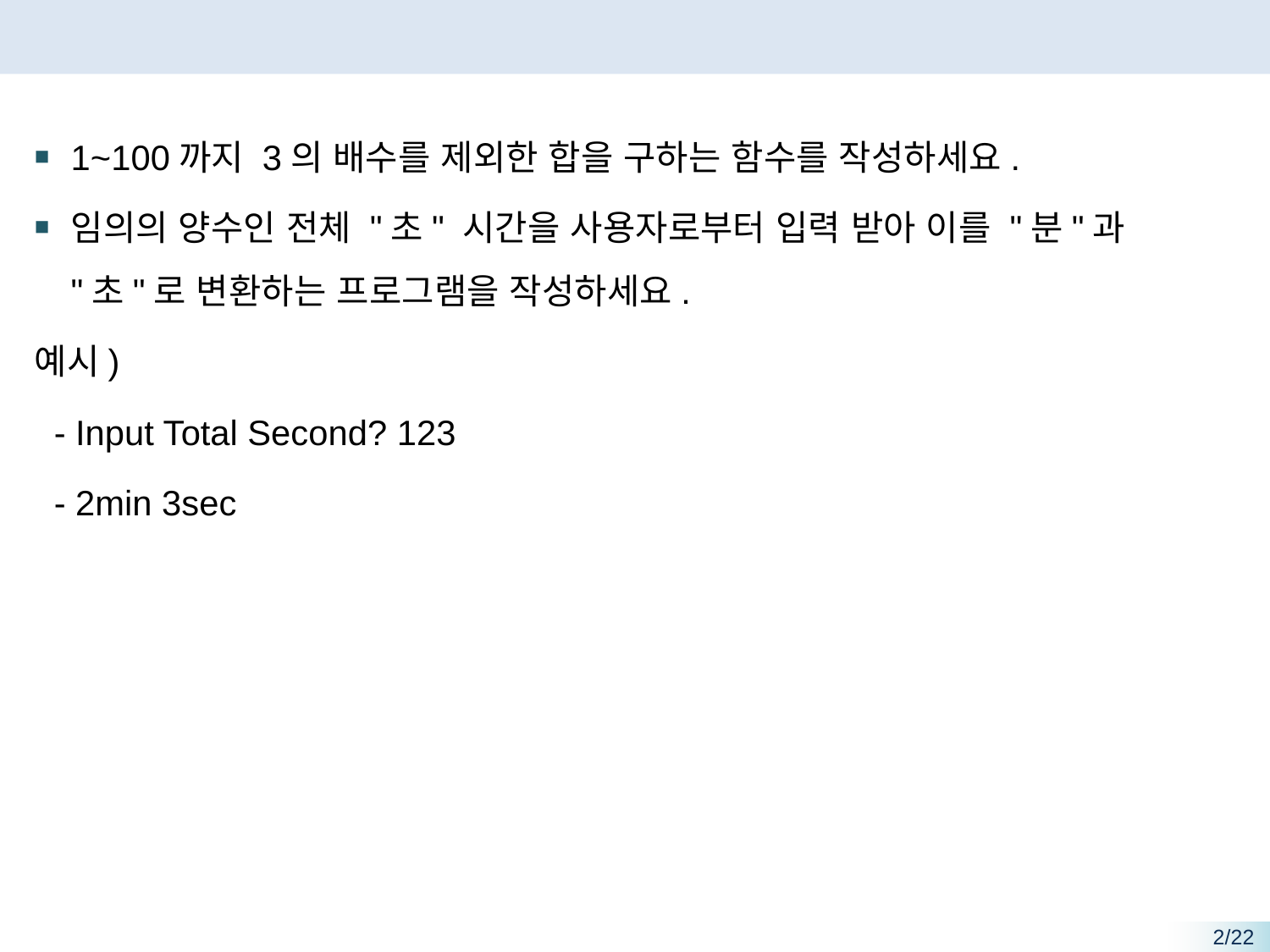

#
1~100까지 3의 배수를 제외한 합을 구하는 함수를 작성하세요.
임의의 양수인 전체 "초" 시간을 사용자로부터 입력 받아 이를 "분"과 "초"로 변환하는 프로그램을 작성하세요.
예시)
  - Input Total Second? 123
  - 2min 3sec